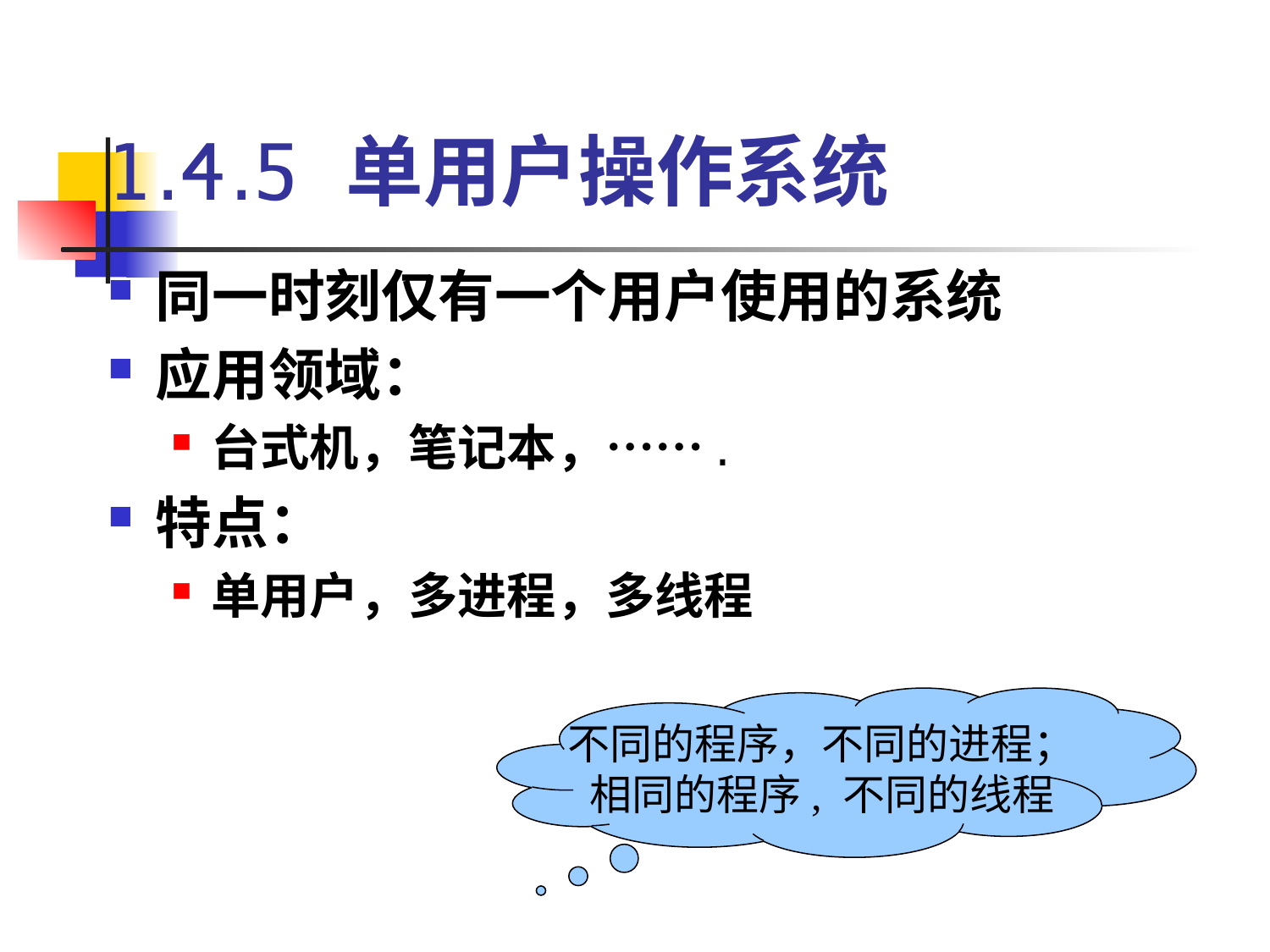

# 1.4.5 单用户操作系统
同一时刻仅有一个用户使用的系统
应用领域：
台式机，笔记本，…….
特点：
单用户，多进程，多线程

不同的程序，不同的进程；
相同的程序, 不同的线程